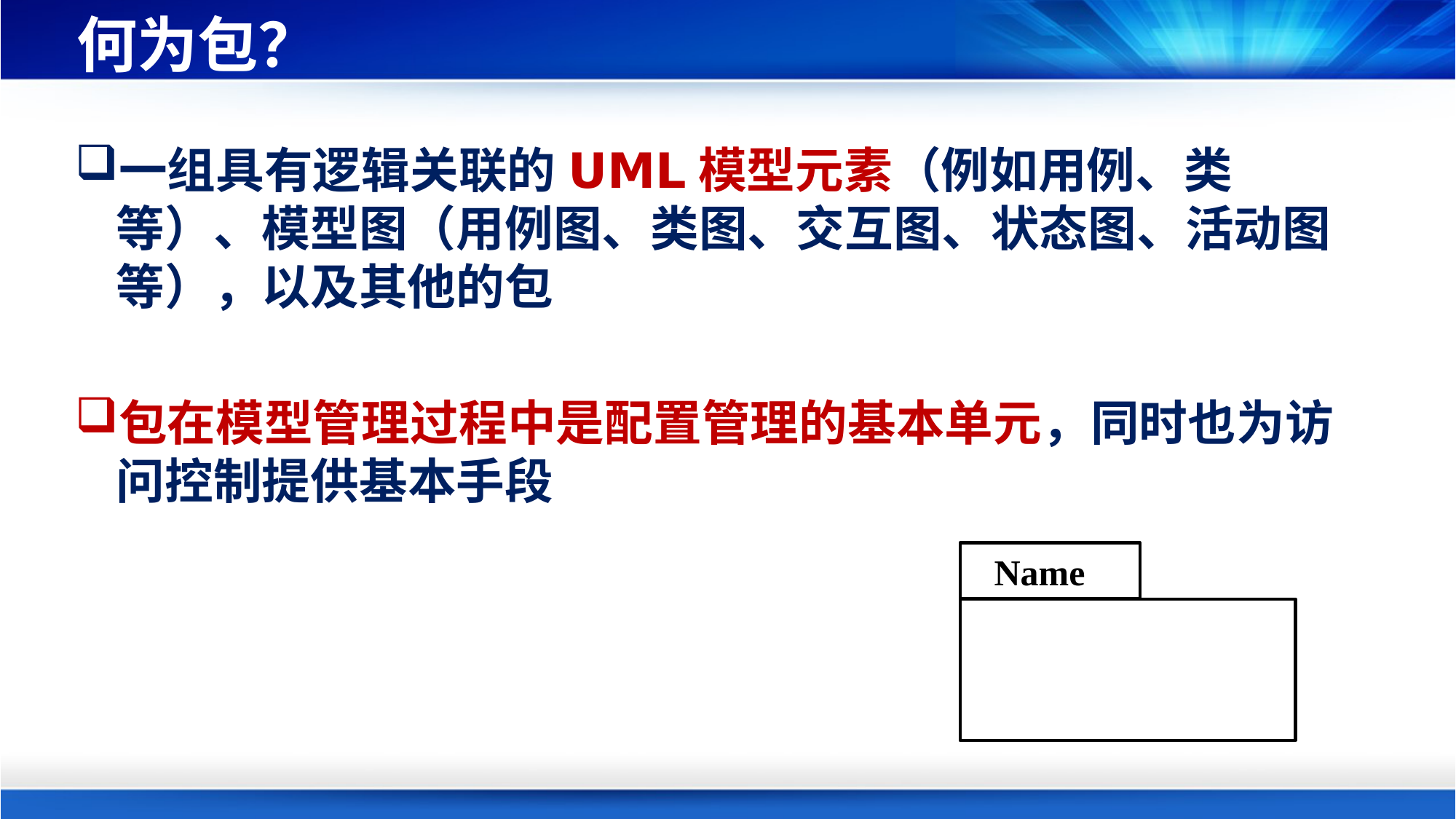

# 何为包？
一组具有逻辑关联的UML模型元素（例如用例、类等）、模型图（用例图、类图、交互图、状态图、活动图等），以及其他的包

包在模型管理过程中是配置管理的基本单元，同时也为访问控制提供基本手段

Name